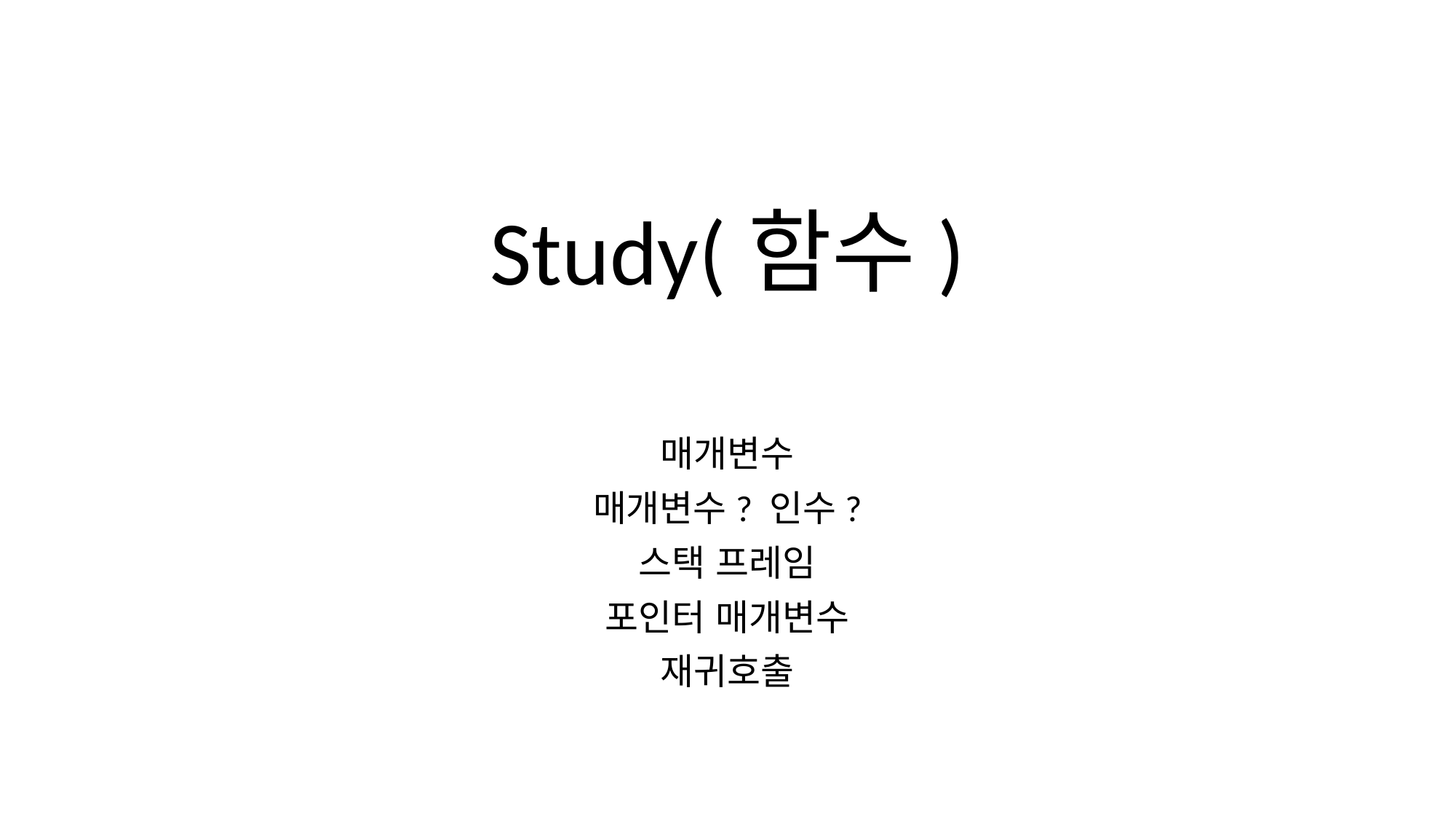

# Study(함수)
매개변수
매개변수? 인수?
스택 프레임
포인터 매개변수
재귀호출